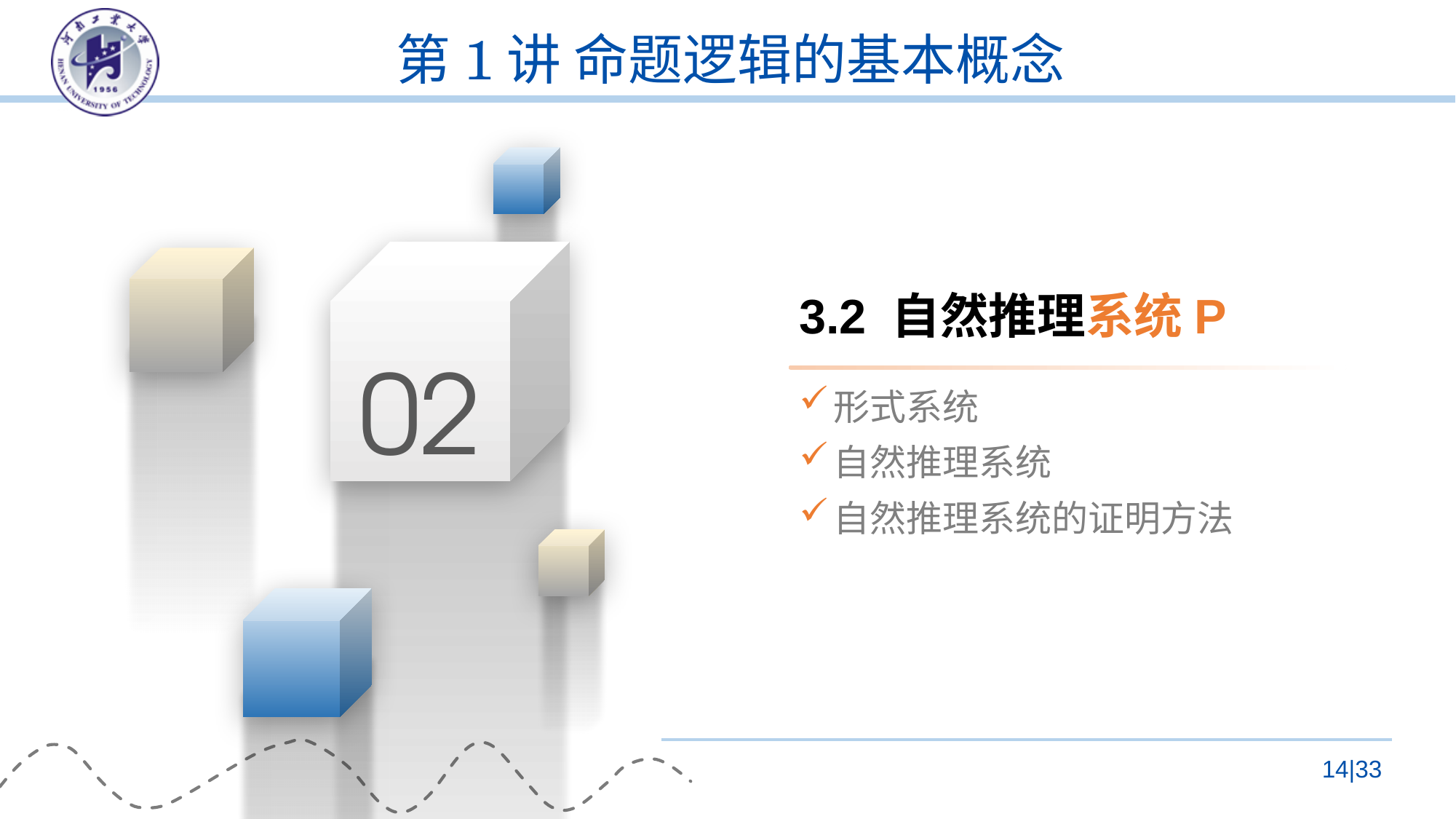

# 第1讲 命题逻辑的基本概念

02

3.2 自然推理系统P

形式系统
自然推理系统
自然推理系统的证明方法

14|33